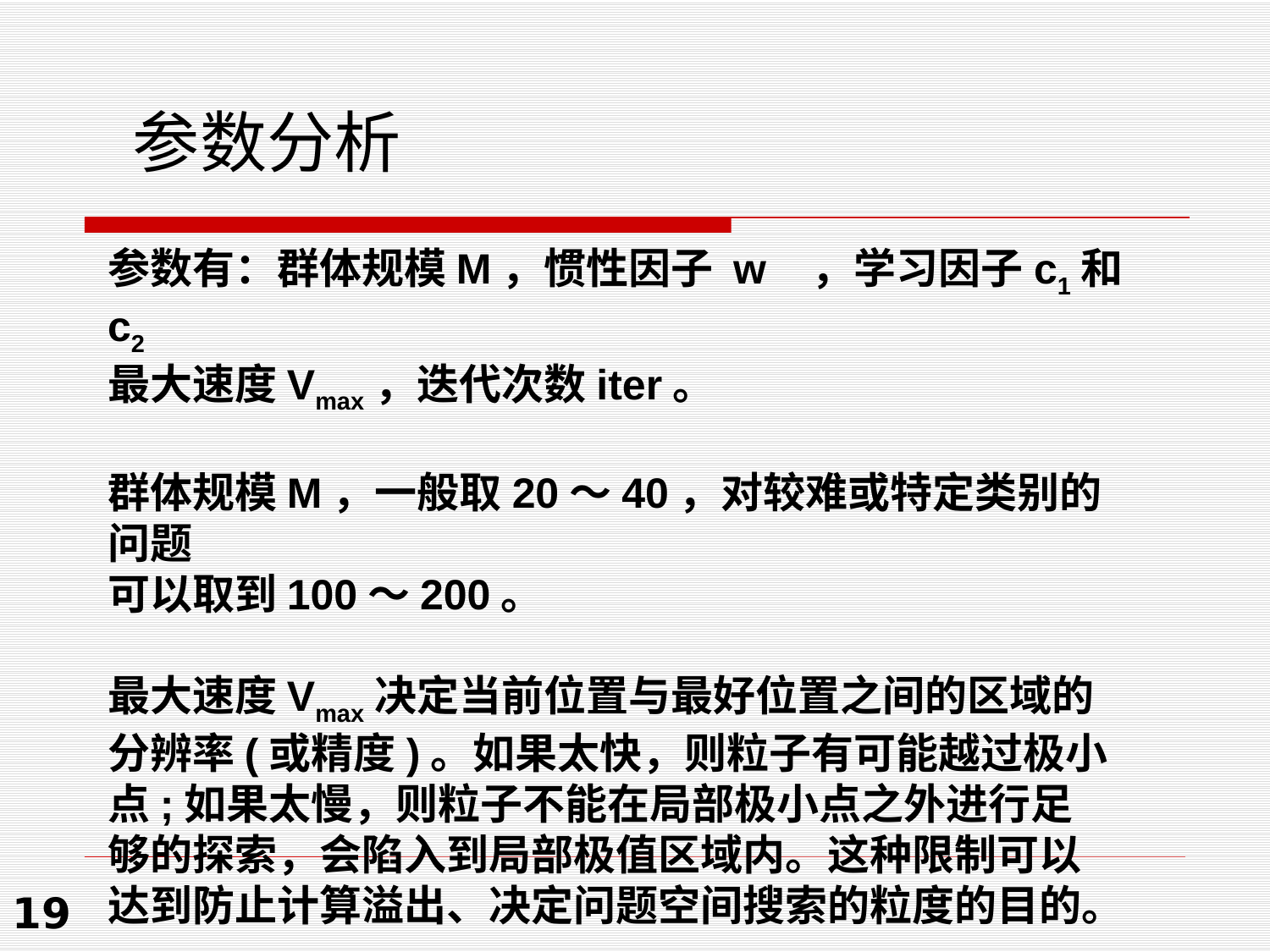

参数分析
参数有：群体规模M，惯性因子 w   ，学习因子c1和c2
最大速度Vmax，迭代次数iter。

群体规模M，一般取20～40，对较难或特定类别的问题
可以取到100～200。

最大速度Vmax决定当前位置与最好位置之间的区域的
分辨率(或精度)。如果太快，则粒子有可能越过极小
点;如果太慢，则粒子不能在局部极小点之外进行足
够的探索，会陷入到局部极值区域内。这种限制可以
达到防止计算溢出、决定问题空间搜索的粒度的目的。